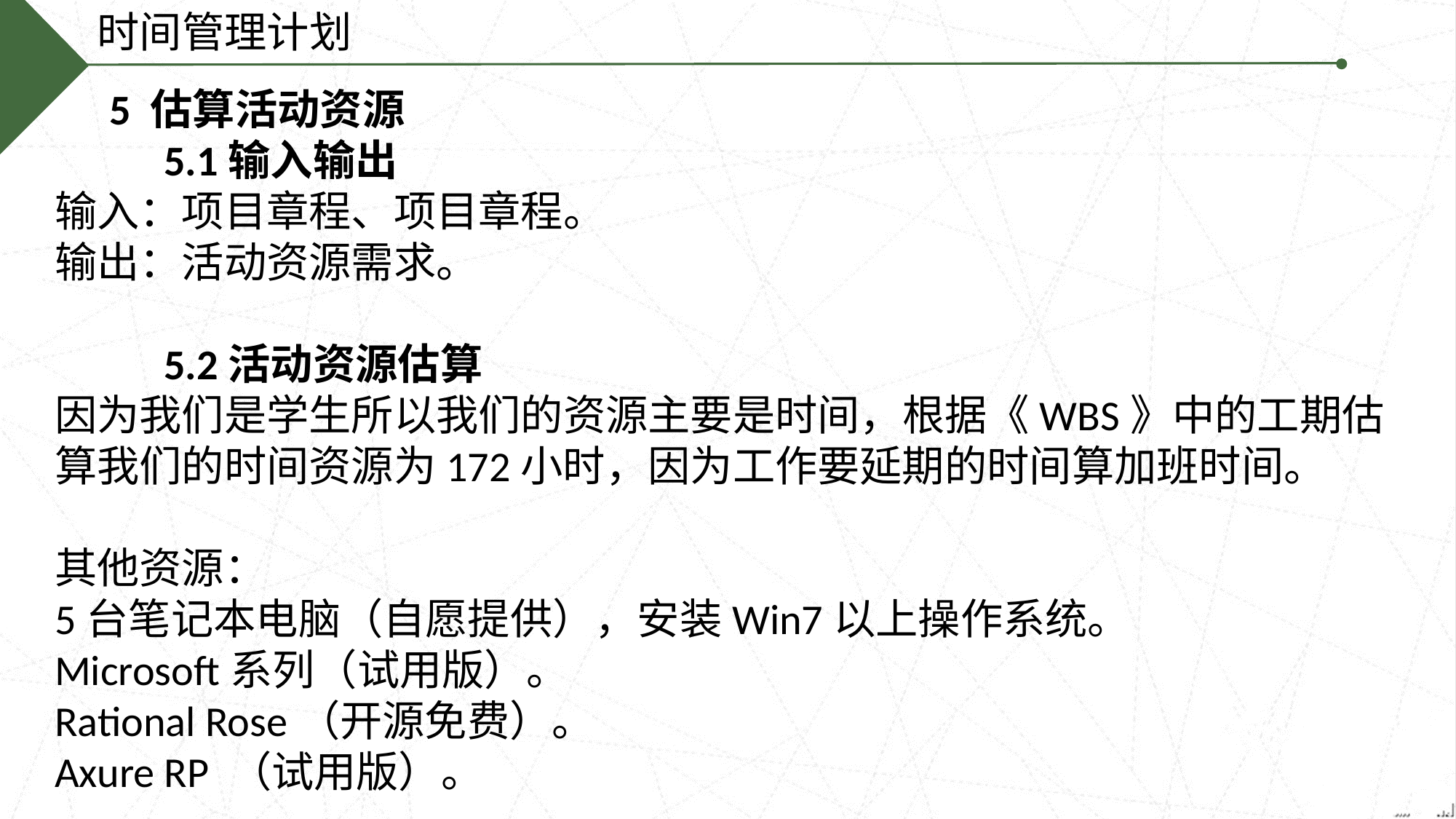

时间管理计划

5 估算活动资源
5.1输入输出
输入：项目章程、项目章程。
输出：活动资源需求。

5.2活动资源估算
因为我们是学生所以我们的资源主要是时间，根据《WBS》中的工期估算我们的时间资源为172小时，因为工作要延期的时间算加班时间。

其他资源：
5台笔记本电脑（自愿提供），安装Win7以上操作系统。
Microsoft系列（试用版）。
Rational Rose（开源免费）。
Axure RP （试用版）。